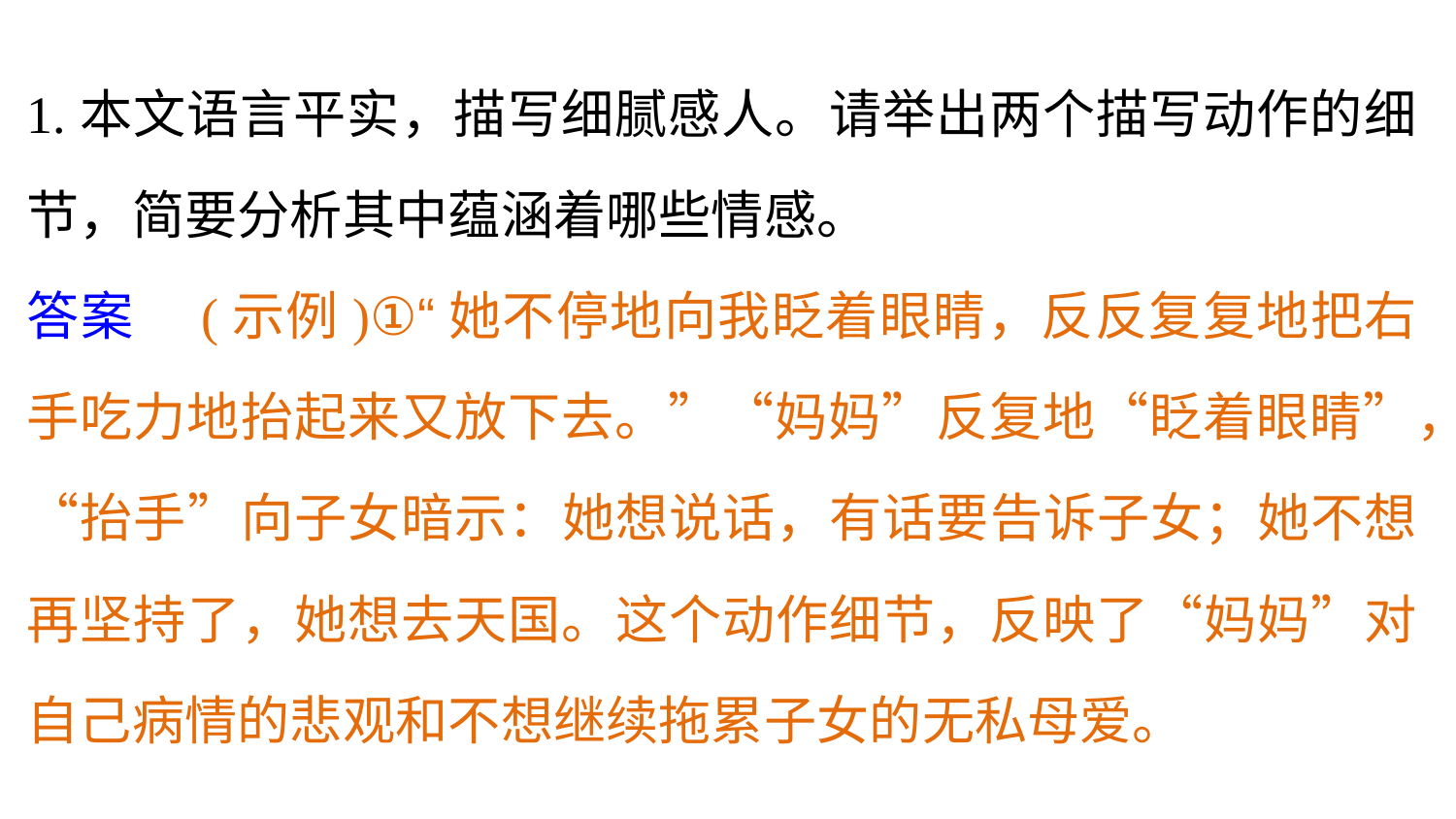

1.本文语言平实，描写细腻感人。请举出两个描写动作的细节，简要分析其中蕴涵着哪些情感。
答案　(示例)①“她不停地向我眨着眼睛，反反复复地把右手吃力地抬起来又放下去。”“妈妈”反复地“眨着眼睛”，“抬手”向子女暗示：她想说话，有话要告诉子女；她不想再坚持了，她想去天国。这个动作细节，反映了“妈妈”对自己病情的悲观和不想继续拖累子女的无私母爱。